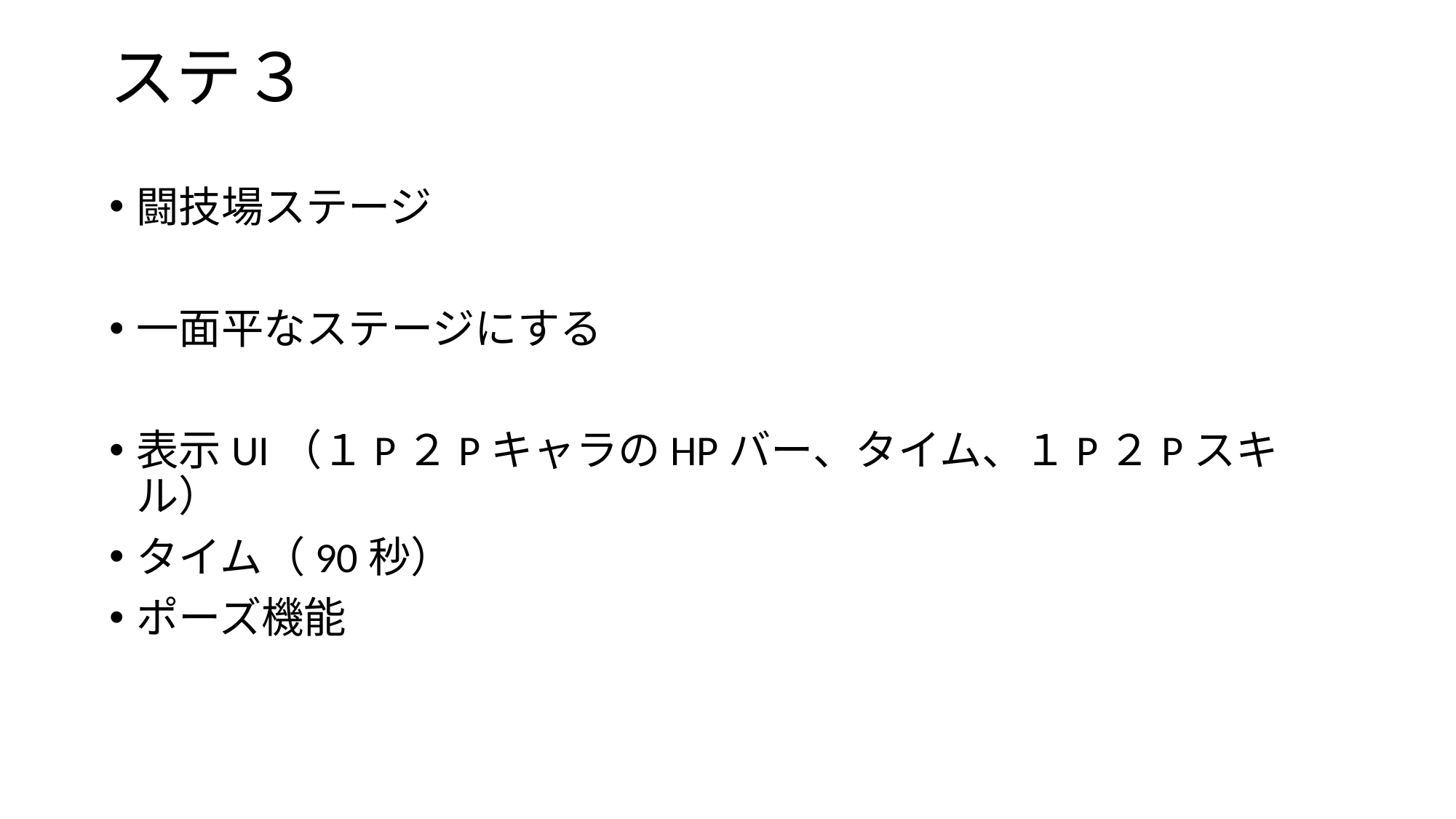

# ステ３
闘技場ステージ

一面平なステージにする

表示UI（１P２PキャラのHPバー、タイム、１P２Pスキル）
タイム（90秒）
ポーズ機能